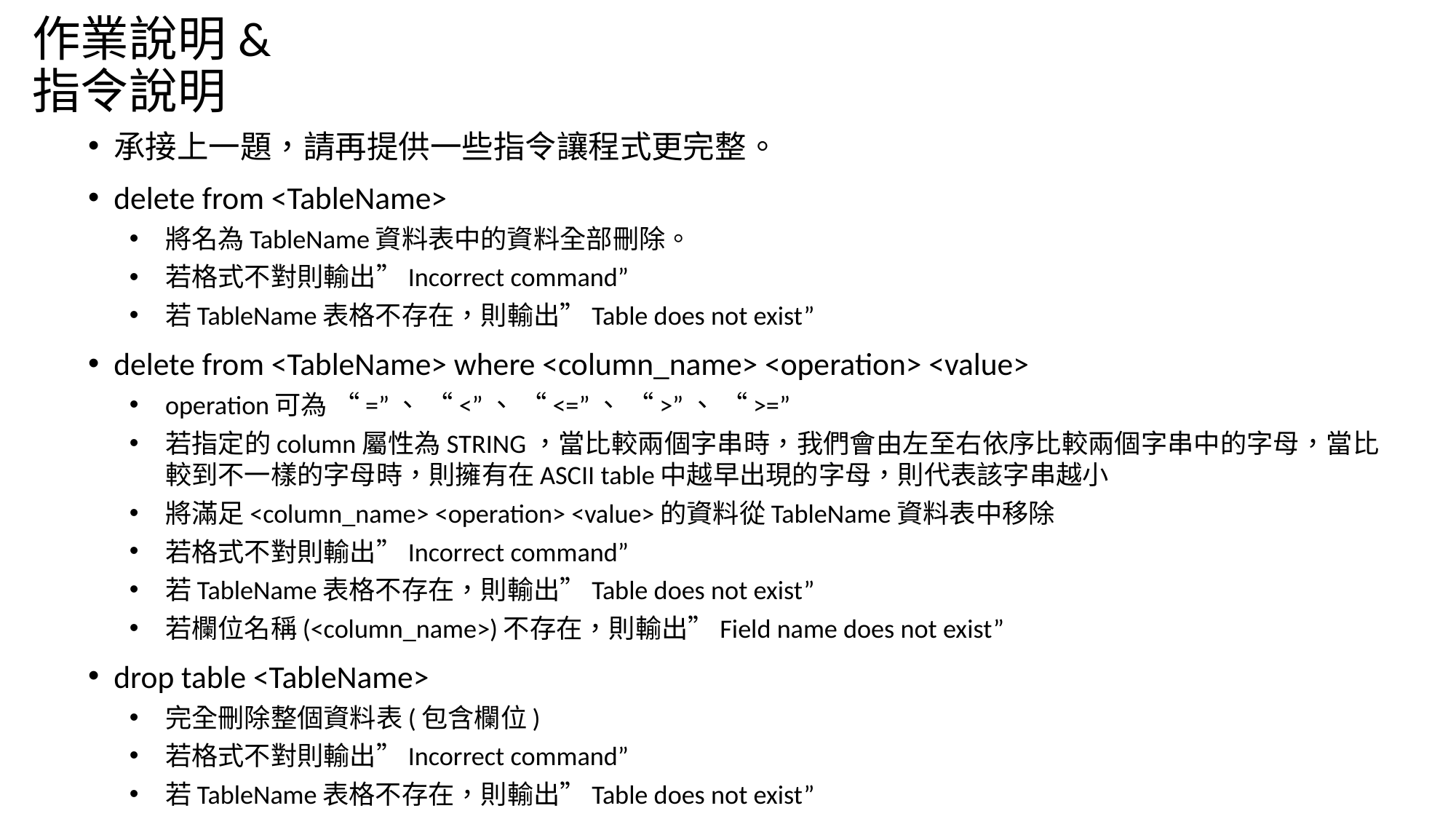

# 作業說明&指令說明
承接上一題，請再提供一些指令讓程式更完整。
delete from <TableName>
將名為TableName資料表中的資料全部刪除。
若格式不對則輸出”Incorrect command”
若TableName表格不存在，則輸出”Table does not exist”
delete from <TableName> where <column_name> <operation> <value>
operation可為 “=”、 “<”、 “<=”、 “>”、 “>=”
若指定的column屬性為STRING，當比較兩個字串時，我們會由左至右依序比較兩個字串中的字母，當比較到不一樣的字母時，則擁有在ASCII table中越早出現的字母，則代表該字串越小
將滿足<column_name> <operation> <value>的資料從TableName資料表中移除
若格式不對則輸出”Incorrect command”
若TableName表格不存在，則輸出”Table does not exist”
若欄位名稱(<column_name>)不存在，則輸出”Field name does not exist”
drop table <TableName>
完全刪除整個資料表(包含欄位)
若格式不對則輸出”Incorrect command”
若TableName表格不存在，則輸出”Table does not exist”